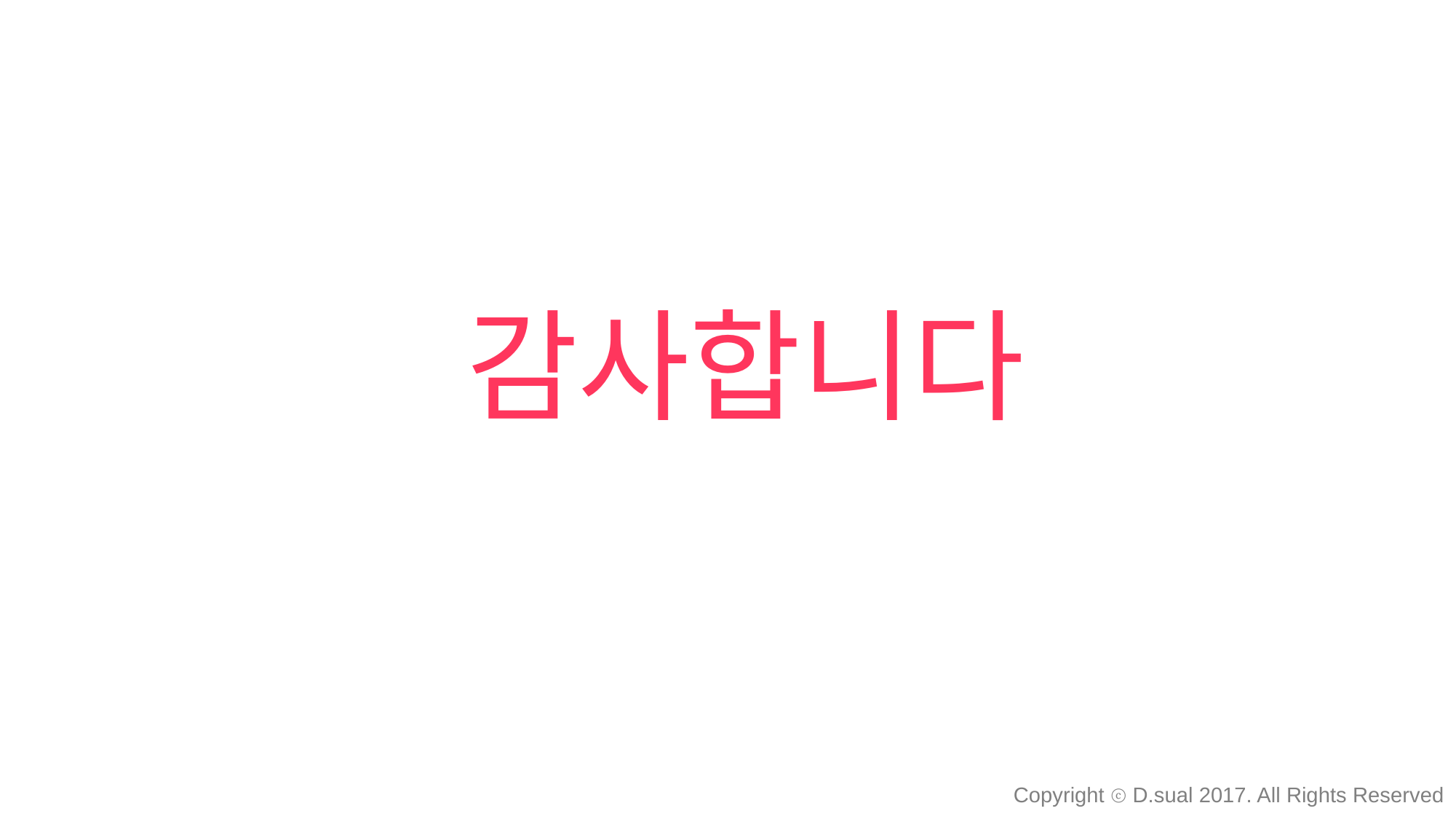

감사합니다
Copyright ⓒ D.sual 2017. All Rights Reserved